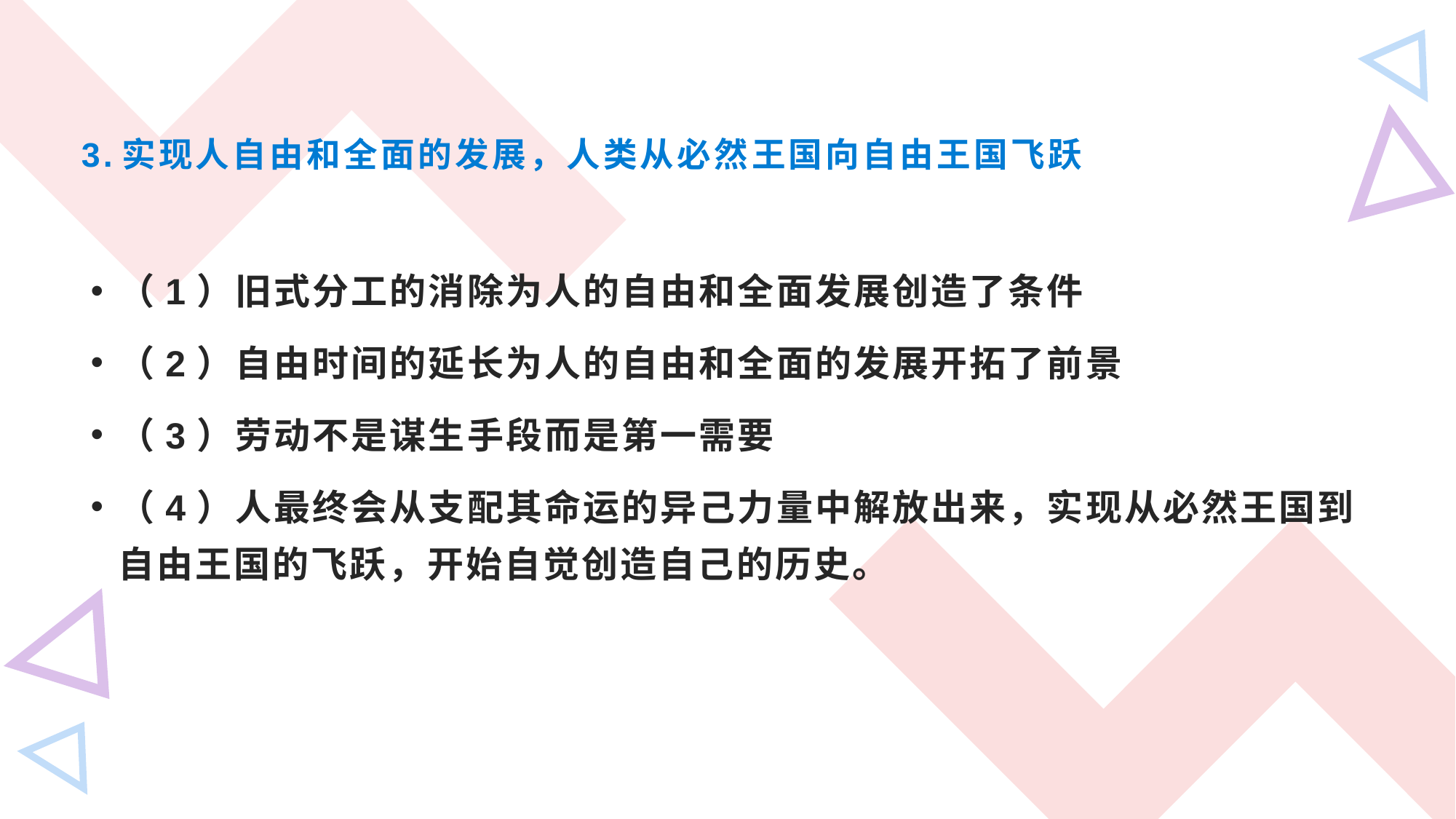

# 3.实现人自由和全面的发展，人类从必然王国向自由王国飞跃
（1）旧式分工的消除为人的自由和全面发展创造了条件
（2）自由时间的延长为人的自由和全面的发展开拓了前景
（3）劳动不是谋生手段而是第一需要
（4）人最终会从支配其命运的异己力量中解放出来，实现从必然王国到自由王国的飞跃，开始自觉创造自己的历史。